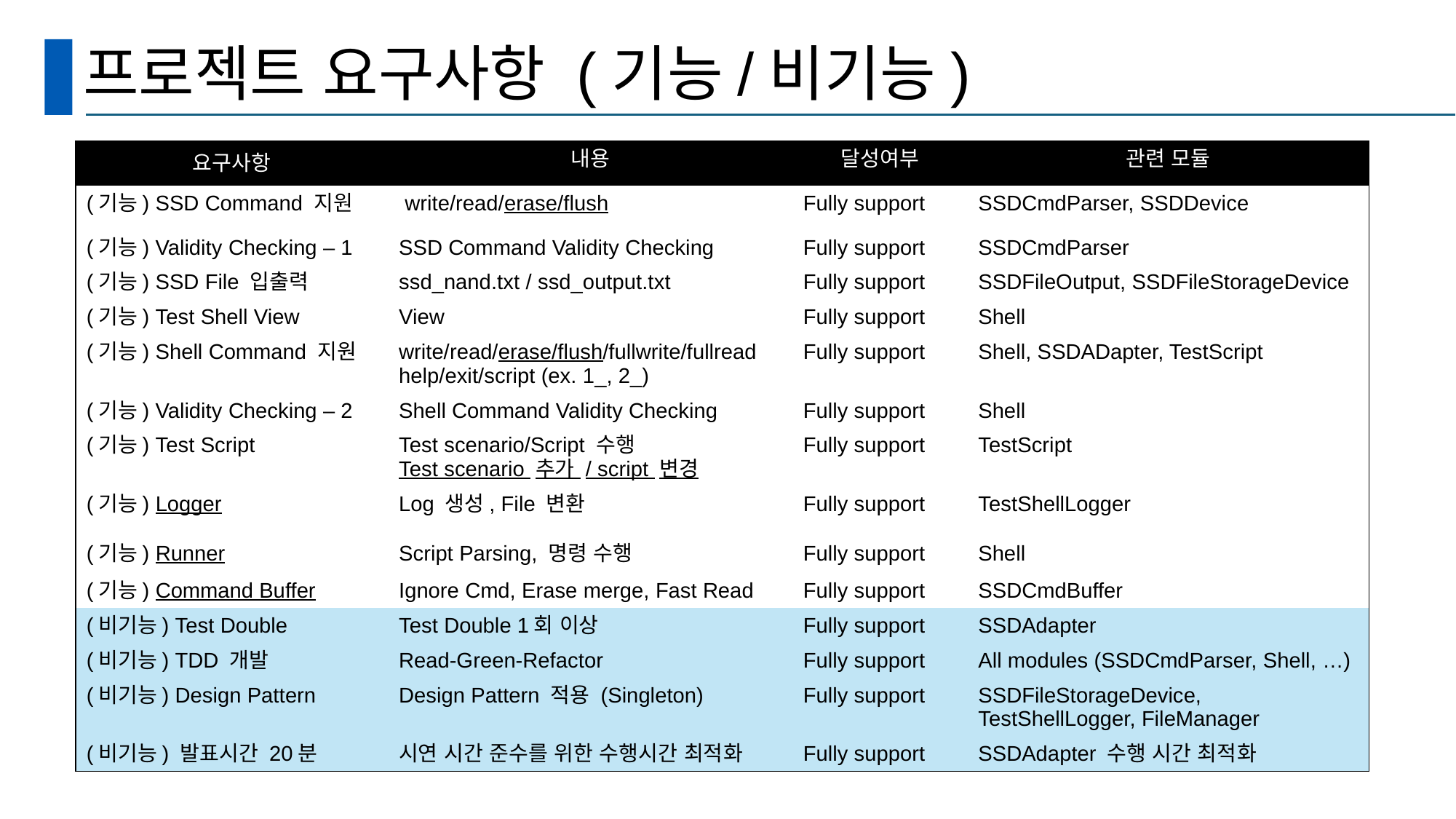

# 프로젝트 요구사항 (기능/비기능)
| 요구사항 | 내용 | 달성여부 | 관련 모듈 |
| --- | --- | --- | --- |
| (기능) SSD Command 지원 | write/read/erase/flush | Fully support | SSDCmdParser, SSDDevice |
| (기능) Validity Checking – 1 | SSD Command Validity Checking | Fully support | SSDCmdParser |
| (기능) SSD File 입출력 | ssd\_nand.txt / ssd\_output.txt | Fully support | SSDFileOutput, SSDFileStorageDevice |
| (기능) Test Shell View | View | Fully support | Shell |
| (기능) Shell Command 지원 | write/read/erase/flush/fullwrite/fullread help/exit/script (ex. 1\_, 2\_) | Fully support | Shell, SSDADapter, TestScript |
| (기능) Validity Checking – 2 | Shell Command Validity Checking | Fully support | Shell |
| (기능) Test Script | Test scenario/Script 수행 Test scenario 추가 / script 변경 | Fully support | TestScript |
| (기능) Logger | Log 생성, File 변환 | Fully support | TestShellLogger |
| (기능) Runner | Script Parsing, 명령 수행 | Fully support | Shell |
| (기능) Command Buffer | Ignore Cmd, Erase merge, Fast Read | Fully support | SSDCmdBuffer |
| (비기능) Test Double | Test Double 1회 이상 | Fully support | SSDAdapter |
| (비기능) TDD 개발 | Read-Green-Refactor | Fully support | All modules (SSDCmdParser, Shell, …) |
| (비기능) Design Pattern | Design Pattern 적용 (Singleton) | Fully support | SSDFileStorageDevice, TestShellLogger, FileManager |
| (비기능) 발표시간 20분 | 시연 시간 준수를 위한 수행시간 최적화 | Fully support | SSDAdapter 수행 시간 최적화 |